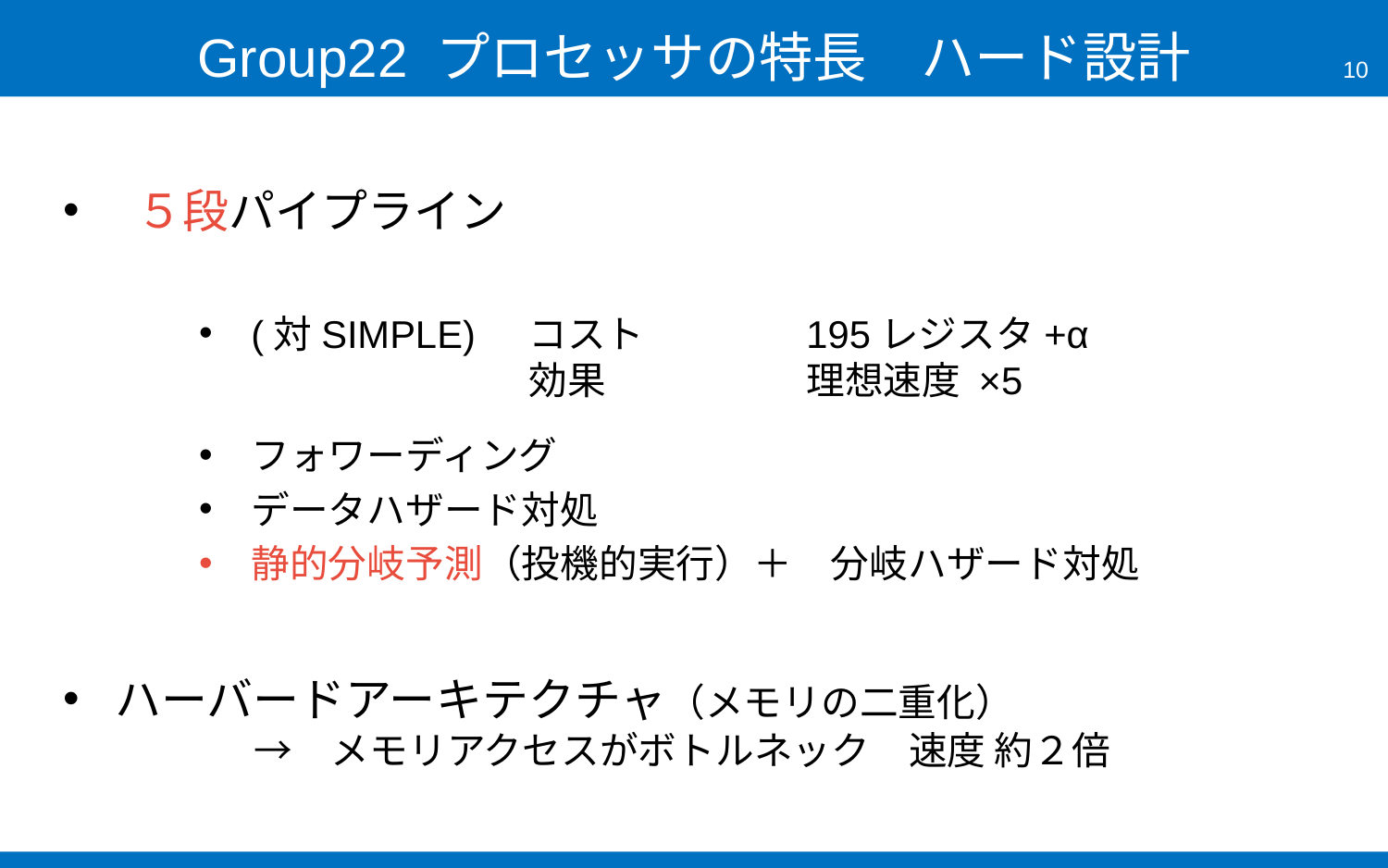

# Group22 プロセッサの特長　ハード設計

 ５段パイプライン

(対SIMPLE) 	コスト	  	195レジスタ+α
		効果		理想速度 ×5

フォワーディング
データハザード対処
静的分岐予測（投機的実行）＋　分岐ハザード対処

ハーバードアーキテクチャ（メモリの二重化）
	→　メモリアクセスがボトルネック　速度 約２倍